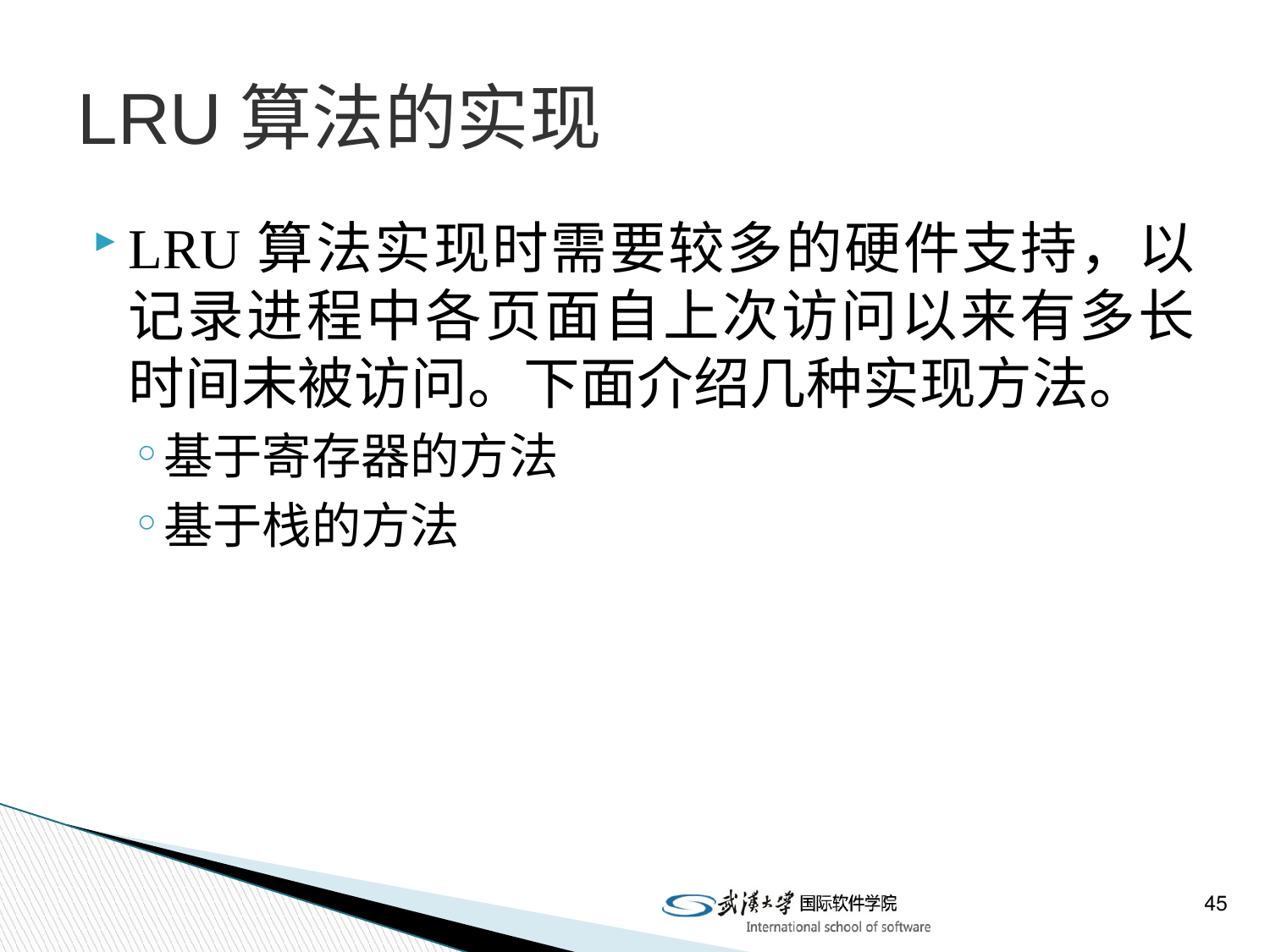

# LRU算法的实现
LRU算法实现时需要较多的硬件支持，以记录进程中各页面自上次访问以来有多长时间未被访问。下面介绍几种实现方法。
基于寄存器的方法
基于栈的方法